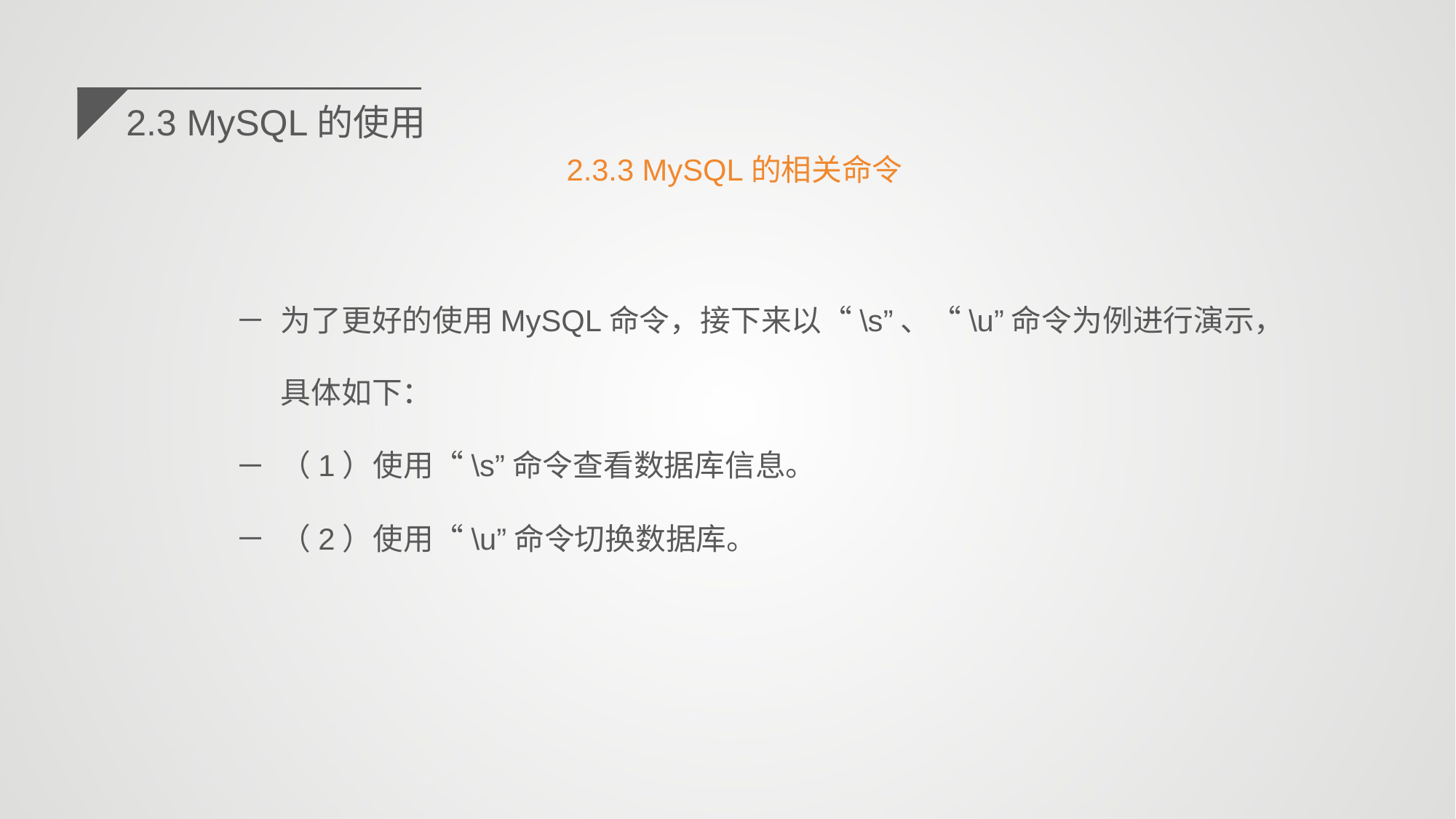

2.3 MySQL的使用

2.3.3 MySQL的相关命令
为了更好的使用MySQL命令，接下来以“\s”、“\u”命令为例进行演示，具体如下：
（1）使用“\s”命令查看数据库信息。
（2）使用“\u”命令切换数据库。